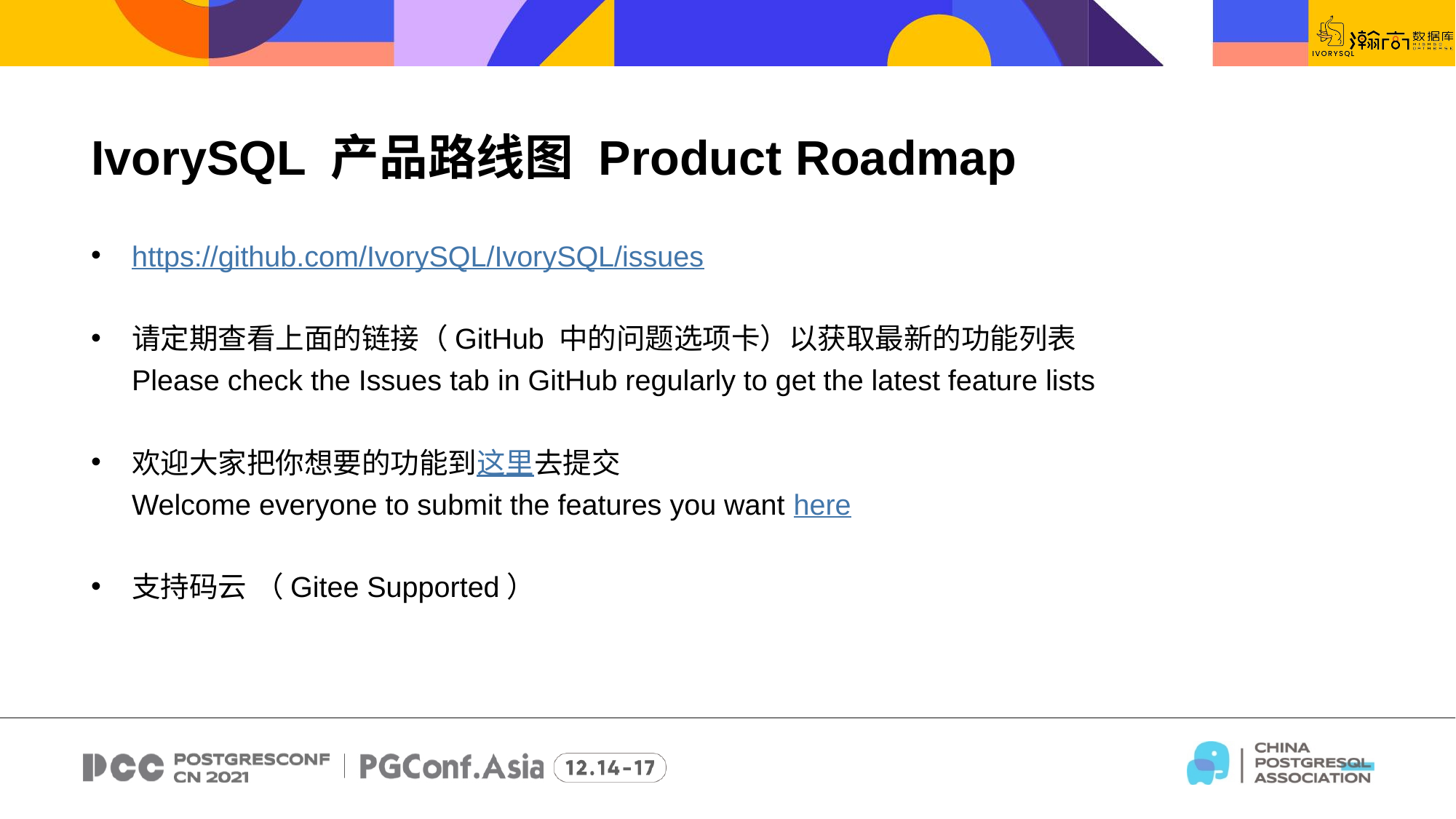

IvorySQL 产品路线图 Product Roadmap

https://github.com/IvorySQL/IvorySQL/issues

请定期查看上面的链接（GitHub 中的问题选项卡）以获取最新的功能列表
Please check the Issues tab in GitHub regularly to get the latest feature lists
欢迎大家把你想要的功能到这里去提交
Welcome everyone to submit the features you want here
支持码云 （Gitee Supported）